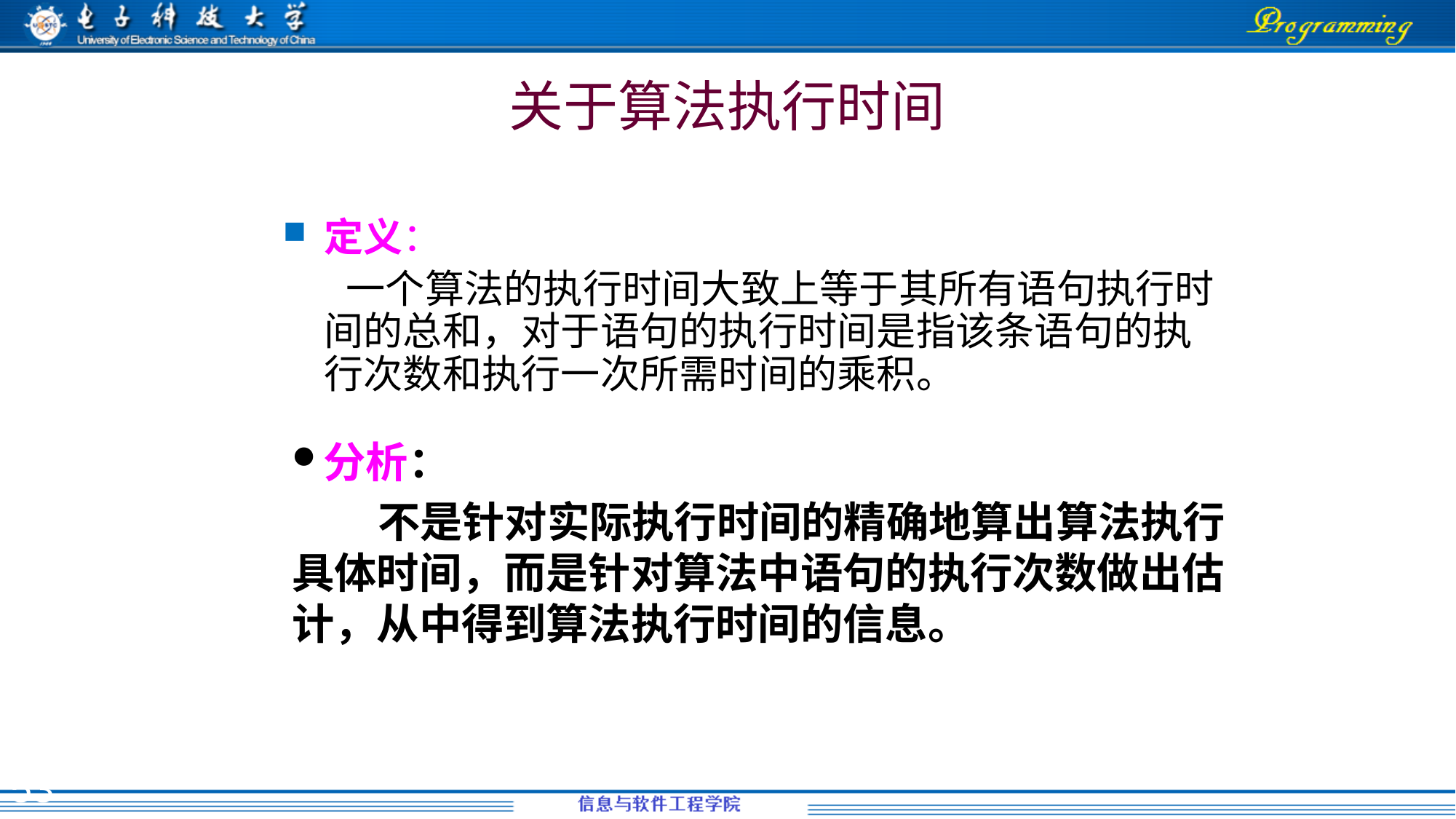

# 关于算法执行时间
定义：
      一个算法的执行时间大致上等于其所有语句执行时间的总和，对于语句的执行时间是指该条语句的执行次数和执行一次所需时间的乘积。
分析：
        不是针对实际执行时间的精确地算出算法执行具体时间，而是针对算法中语句的执行次数做出估计，从中得到算法执行时间的信息。
53